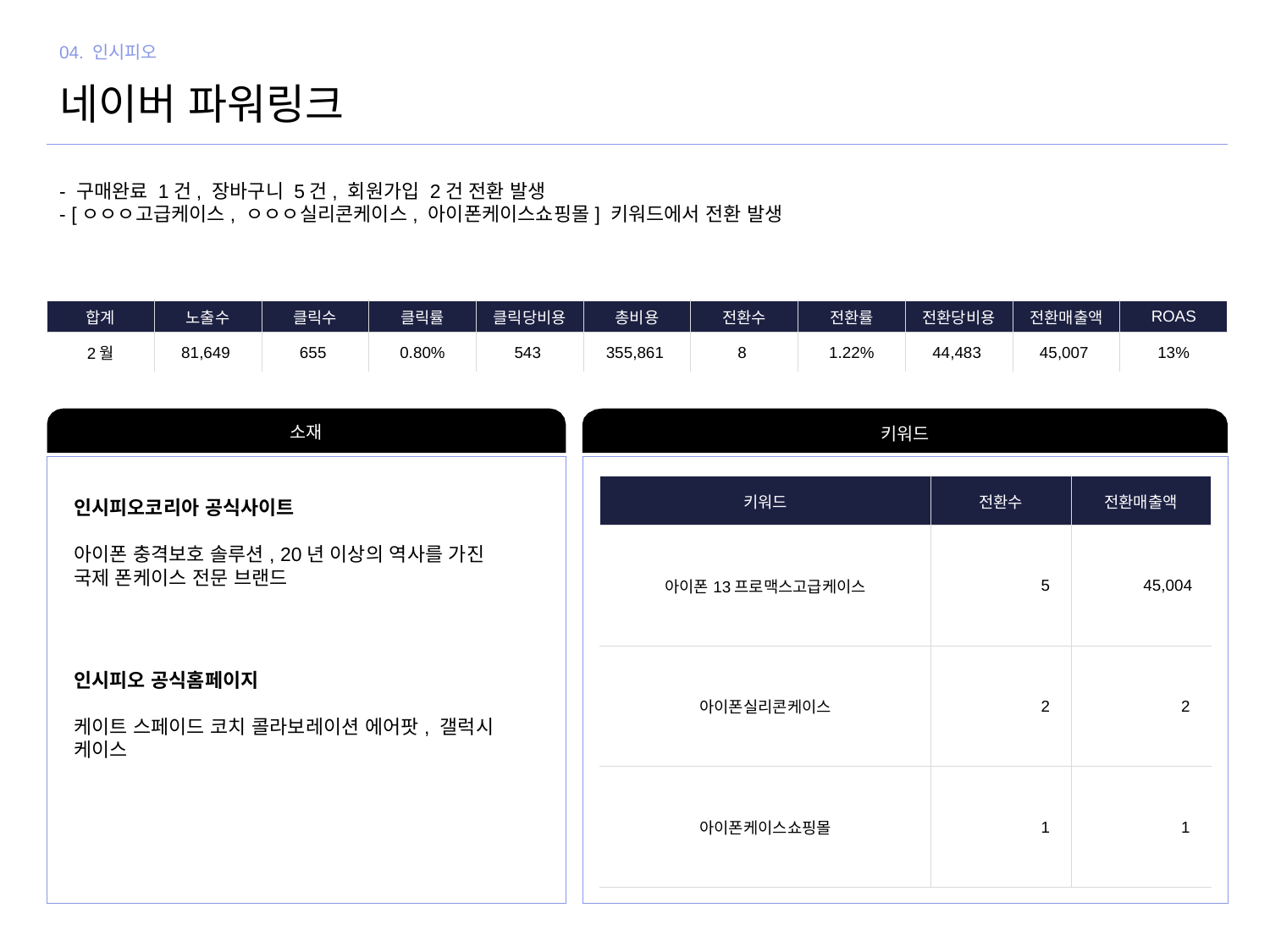

04. 인시피오
네이버 파워링크

- 구매완료 1건, 장바구니 5건, 회원가입 2건 전환 발생
- [ㅇㅇㅇ고급케이스, ㅇㅇㅇ실리콘케이스, 아이폰케이스쇼핑몰] 키워드에서 전환 발생
| 합계 | 노출수 | 클릭수 | 클릭률 | 클릭당비용 | 총비용 | 전환수 | 전환률 | 전환당비용 | 전환매출액 | ROAS |
| --- | --- | --- | --- | --- | --- | --- | --- | --- | --- | --- |
| 2월 | 81,649 | 655 | 0.80% | 543 | 355,861 | 8 | 1.22% | 44,483 | 45,007 | 13% |

소재
키워드

| 키워드 | 전환수 | 전환매출액 |
| --- | --- | --- |
| 아이폰13프로맥스고급케이스 | 5 | 45,004 |
| 아이폰실리콘케이스 | 2 | 2 |
| 아이폰케이스쇼핑몰 | 1 | 1 |
인시피오코리아 공식사이트

아이폰 충격보호 솔루션, 20년 이상의 역사를 가진
국제 폰케이스 전문 브랜드
인시피오 공식홈페이지

케이트 스페이드 코치 콜라보레이션 에어팟, 갤럭시 케이스